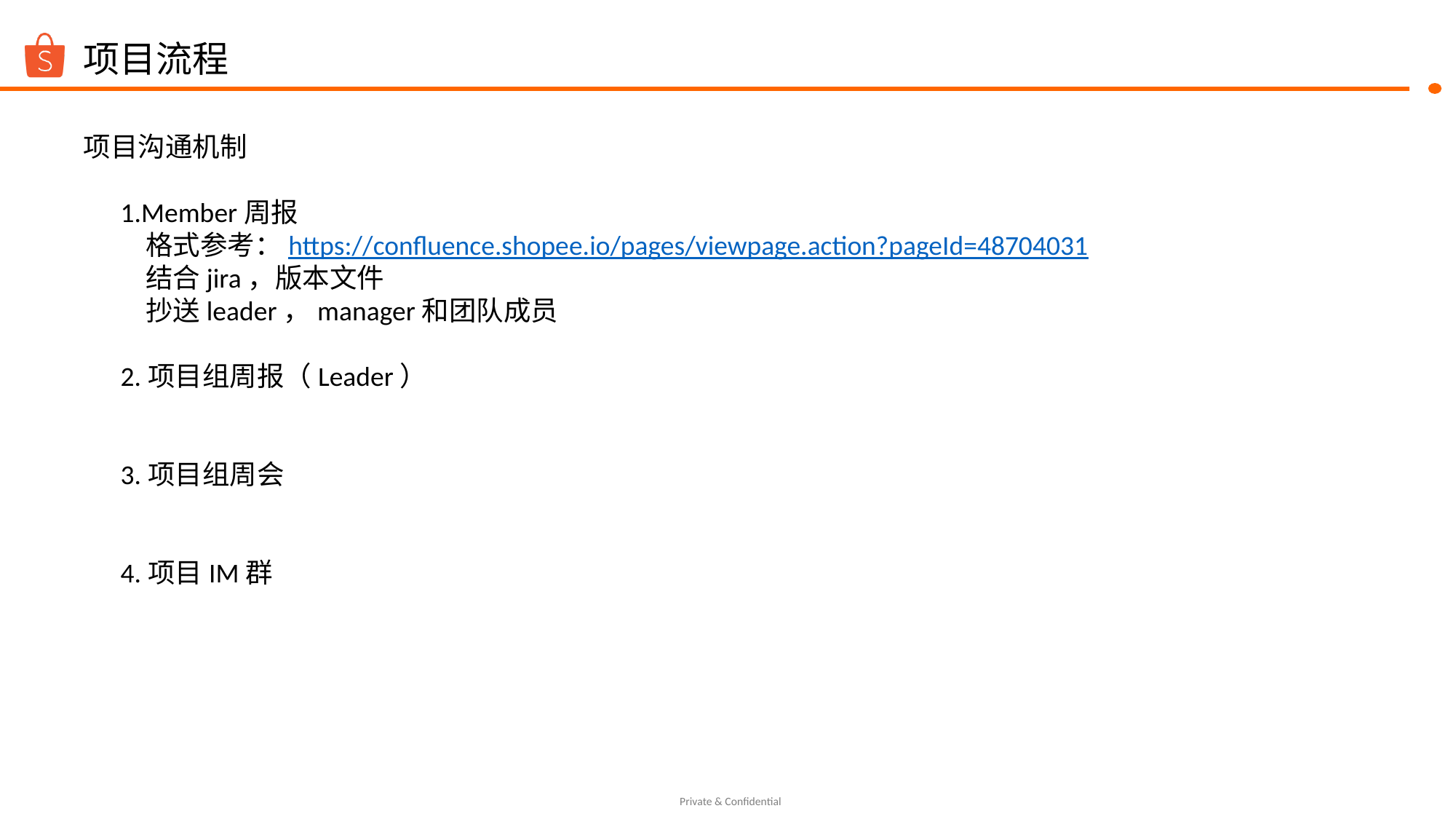

# 项目流程
项目沟通机制

      1.Member周报
         格式参考：https://confluence.shopee.io/pages/viewpage.action?pageId=48704031
         结合jira，版本文件
         抄送leader，manager和团队成员

      2.项目组周报（Leader）

      3.项目组周会

      4.项目IM群